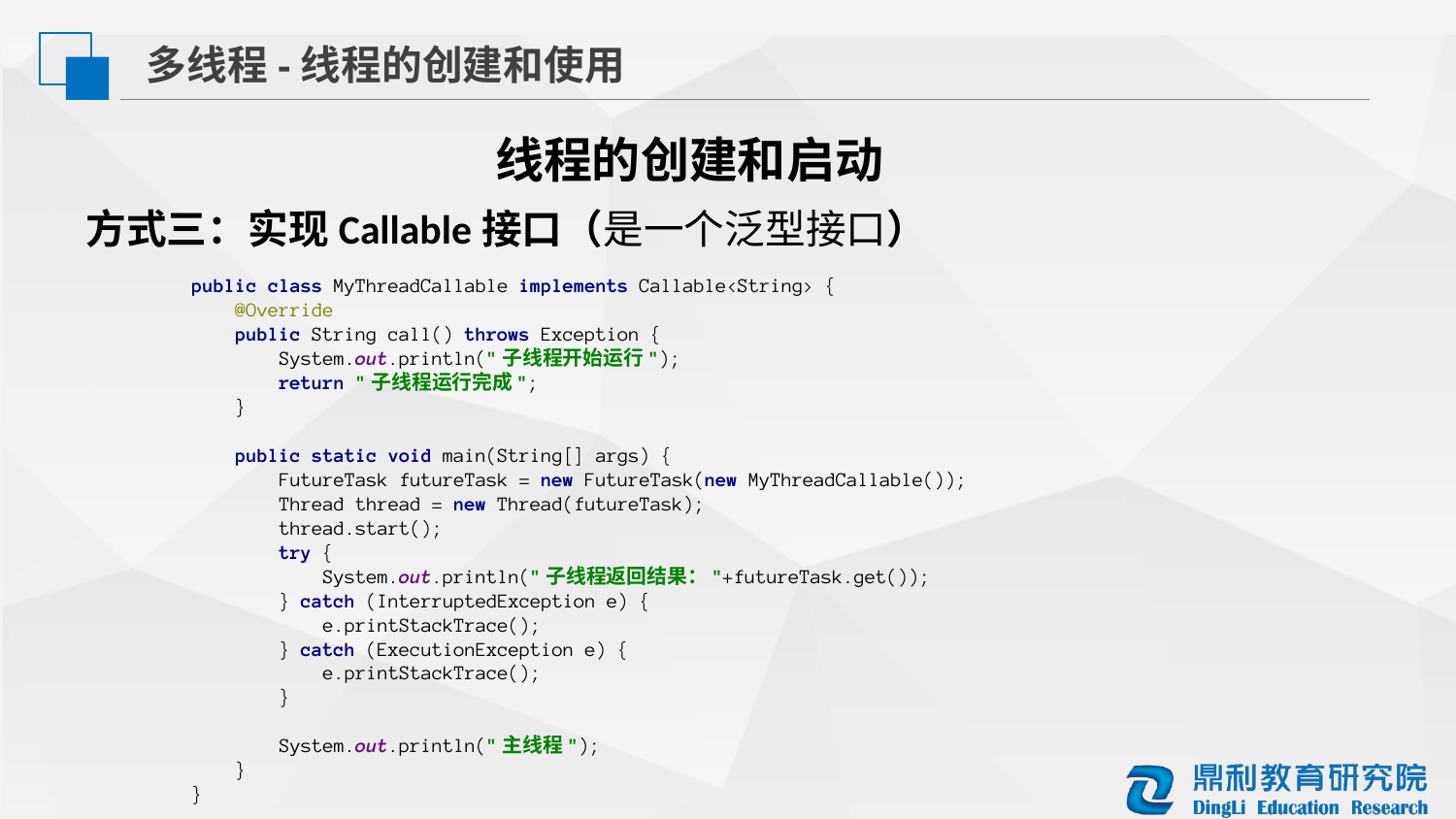

多线程-线程的创建和使用
线程的创建和启动
方式三：实现Callable接口（是一个泛型接口）
public class MyThreadCallable implements Callable<String> {
    @Override
    public String call() throws Exception {
        System.out.println("子线程开始运行");
        return "子线程运行完成";
    }
    public static void main(String[] args) {
        FutureTask futureTask = new FutureTask(new MyThreadCallable());
        Thread thread = new Thread(futureTask);
        thread.start();
        try {
            System.out.println("子线程返回结果："+futureTask.get());
        } catch (InterruptedException e) {
            e.printStackTrace();
        } catch (ExecutionException e) {
            e.printStackTrace();
        }
        System.out.println("主线程");
    }
}